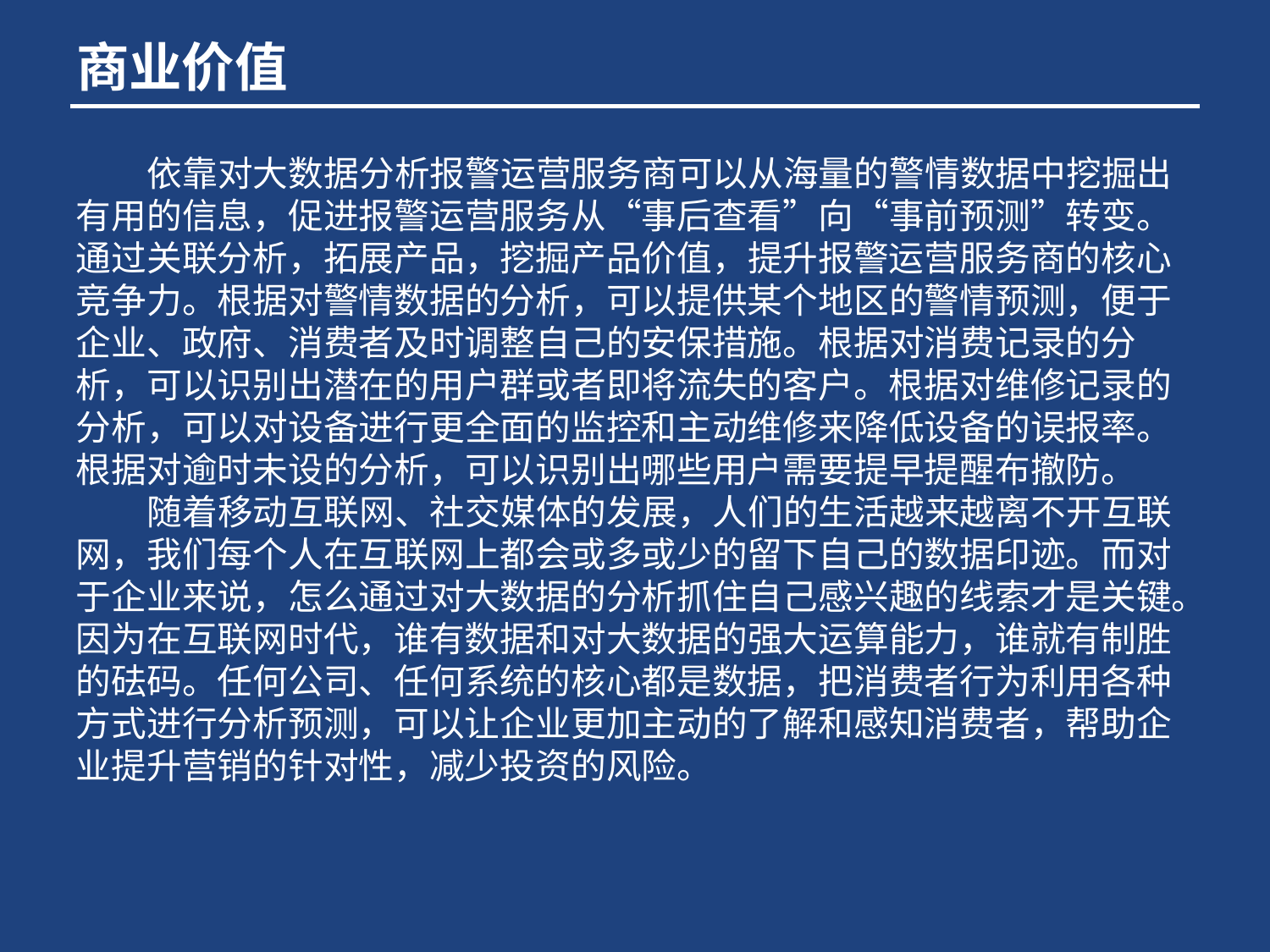

商业价值
        依靠对大数据分析报警运营服务商可以从海量的警情数据中挖掘出有用的信息，促进报警运营服务从“事后查看”向“事前预测”转变。通过关联分析，拓展产品，挖掘产品价值，提升报警运营服务商的核心竞争力。根据对警情数据的分析，可以提供某个地区的警情预测，便于企业、政府、消费者及时调整自己的安保措施。根据对消费记录的分析，可以识别出潜在的用户群或者即将流失的客户。根据对维修记录的分析，可以对设备进行更全面的监控和主动维修来降低设备的误报率。根据对逾时未设的分析，可以识别出哪些用户需要提早提醒布撤防。        随着移动互联网、社交媒体的发展，人们的生活越来越离不开互联网，我们每个人在互联网上都会或多或少的留下自己的数据印迹。而对于企业来说，怎么通过对大数据的分析抓住自己感兴趣的线索才是关键。因为在互联网时代，谁有数据和对大数据的强大运算能力，谁就有制胜的砝码。任何公司、任何系统的核心都是数据，把消费者行为利用各种方式进行分析预测，可以让企业更加主动的了解和感知消费者，帮助企业提升营销的针对性，减少投资的风险。
7